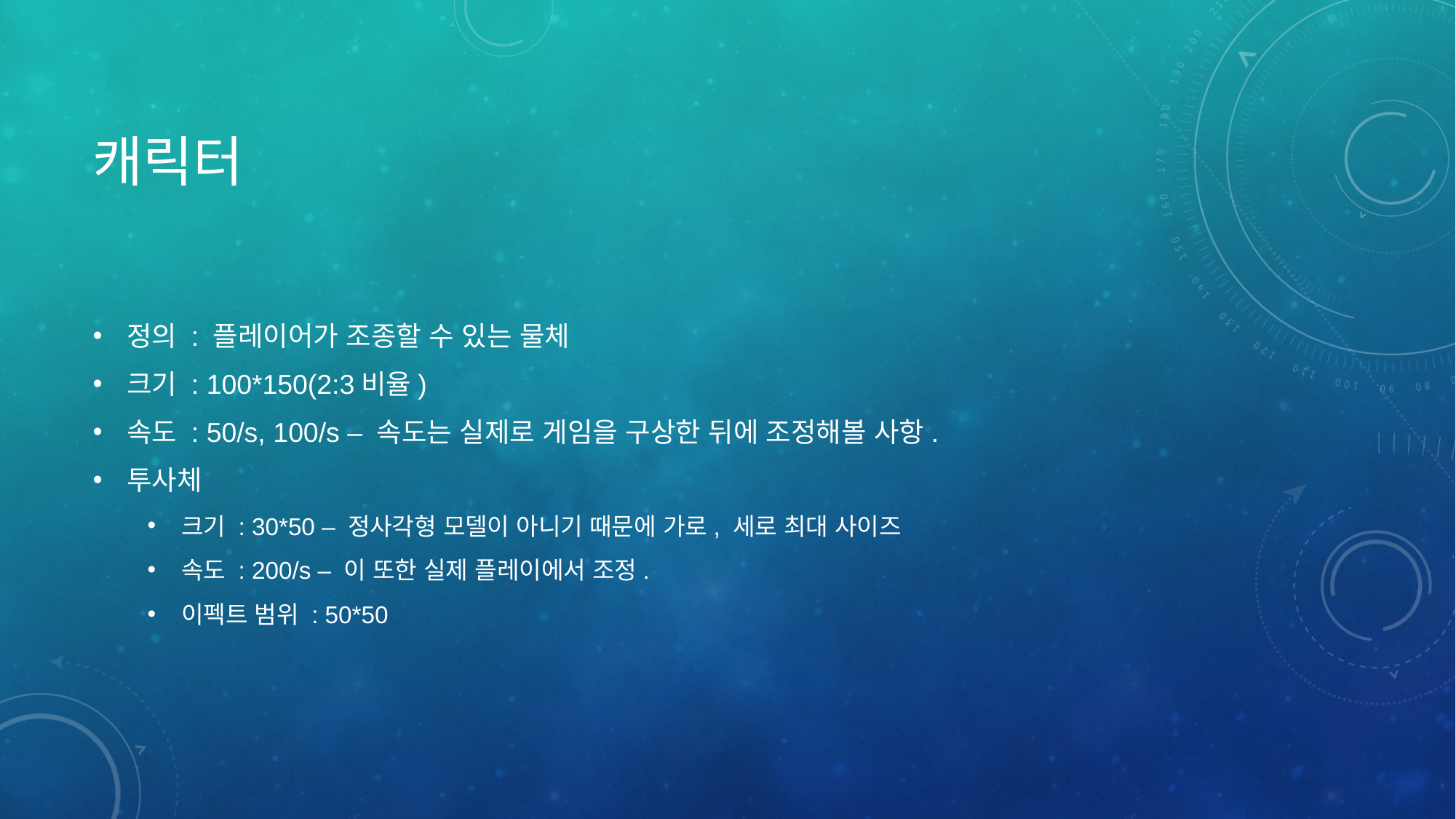

# 캐릭터
정의 : 플레이어가 조종할 수 있는 물체
크기 : 100*150(2:3비율)
속도 : 50/s, 100/s – 속도는 실제로 게임을 구상한 뒤에 조정해볼 사항.
투사체
크기 : 30*50 – 정사각형 모델이 아니기 때문에 가로, 세로 최대 사이즈
속도 : 200/s – 이 또한 실제 플레이에서 조정.
이펙트 범위 : 50*50